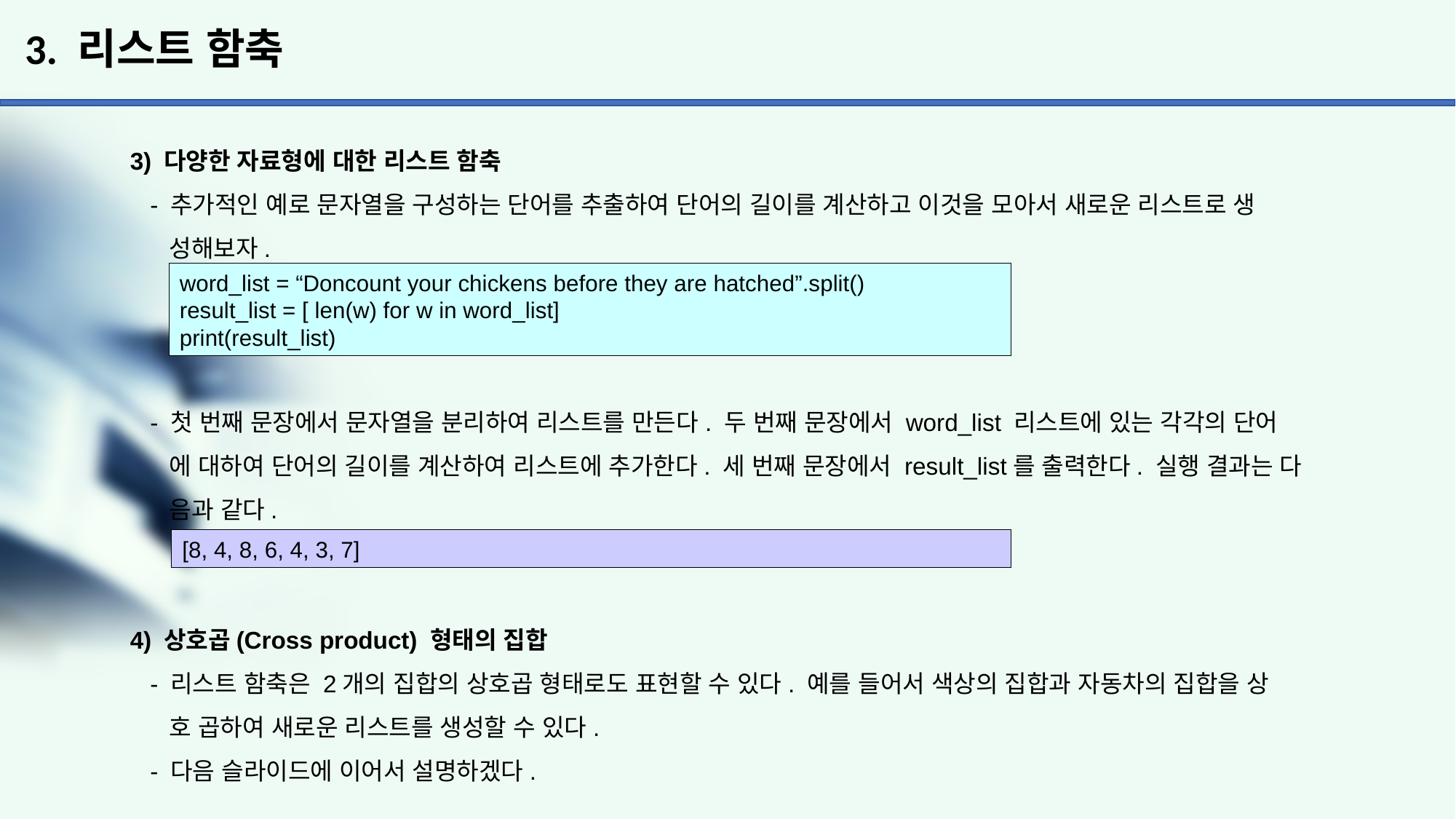

# 3. 리스트 함축
3) 다양한 자료형에 대한 리스트 함축
   - 추가적인 예로 문자열을 구성하는 단어를 추출하여 단어의 길이를 계산하고 이것을 모아서 새로운 리스트로 생
     성해보자.

   - 첫 번째 문장에서 문자열을 분리하여 리스트를 만든다. 두 번째 문장에서 word_list 리스트에 있는 각각의 단어
     에 대하여 단어의 길이를 계산하여 리스트에 추가한다. 세 번째 문장에서 result_list를 출력한다. 실행 결과는 다
     음과 같다.

4) 상호곱(Cross product) 형태의 집합
   - 리스트 함축은 2개의 집합의 상호곱 형태로도 표현할 수 있다. 예를 들어서 색상의 집합과 자동차의 집합을 상
     호 곱하여 새로운 리스트를 생성할 수 있다.
   - 다음 슬라이드에 이어서 설명하겠다.
word_list = “Doncount your chickens before they are hatched”.split()
result_list = [ len(w) for w in word_list]
print(result_list)
[8, 4, 8, 6, 4, 3, 7]